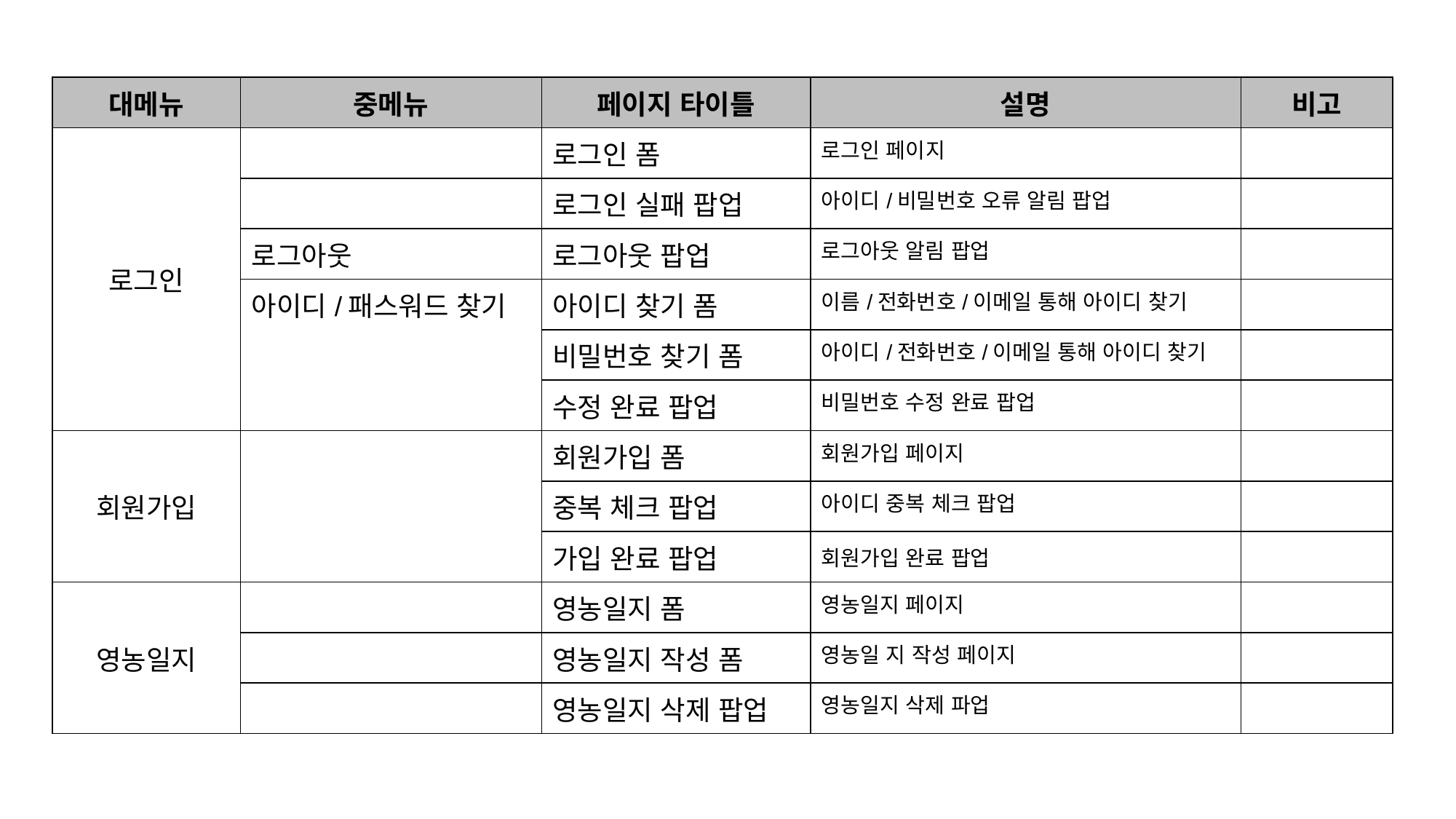

| 대메뉴 | 중메뉴 | 페이지 타이틀 | 설명 | 비고 |
| --- | --- | --- | --- | --- |
| 로그인 |  | 로그인 폼 | 로그인 페이지 |  |
|  |  | 로그인 실패 팝업 | 아이디/비밀번호 오류 알림 팝업 |  |
|  | 로그아웃 | 로그아웃 팝업 | 로그아웃 알림 팝업 |  |
|  | 아이디/패스워드 찾기 | 아이디 찾기 폼 | 이름/전화번호/이메일 통해 아이디 찾기 |  |
|  |  | 비밀번호 찾기 폼 | 아이디/전화번호/이메일 통해 아이디 찾기 |  |
|  |  | 수정 완료 팝업 | 비밀번호 수정 완료 팝업 |  |
| 회원가입 |  | 회원가입 폼 | 회원가입 페이지 |  |
|  |  | 중복 체크 팝업 | 아이디 중복 체크 팝업 |  |
|  |  | 가입 완료 팝업 | 회원가입 완료 팝업 |  |
| 영농일지 |  | 영농일지 폼 | 영농일지 페이지 |  |
|  |  | 영농일지 작성 폼 | 영농일 지 작성 페이지 |  |
|  |  | 영농일지 삭제 팝업 | 영농일지 삭제 파업 |  |